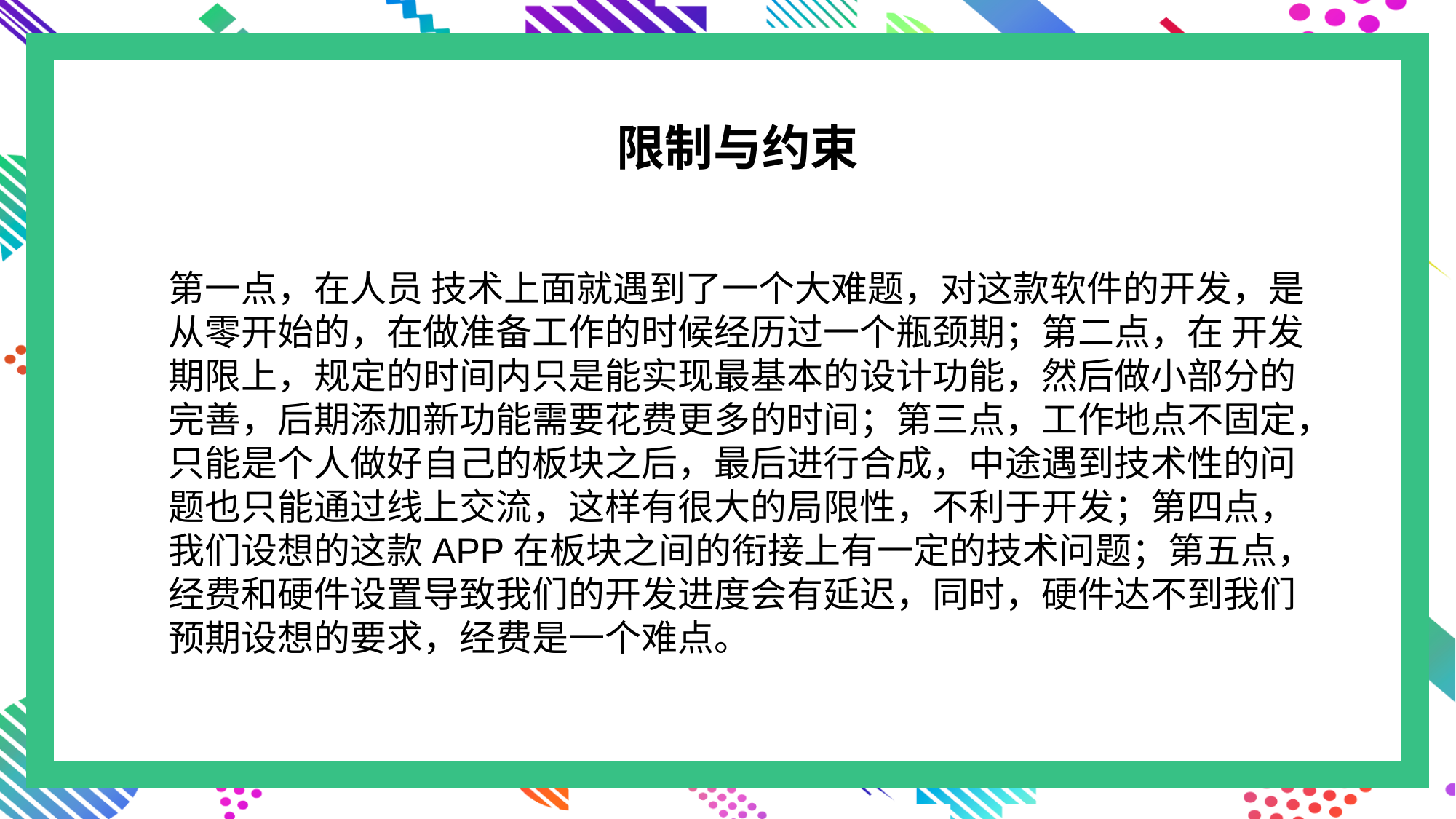

限制与约束
第一点，在人员 技术上面就遇到了一个大难题，对这款软件的开发，是从零开始的，在做准备工作的时候经历过一个瓶颈期；第二点，在 开发期限上，规定的时间内只是能实现最基本的设计功能，然后做小部分的完善，后期添加新功能需要花费更多的时间；第三点，工作地点不固定，只能是个人做好自己的板块之后，最后进行合成，中途遇到技术性的问题也只能通过线上交流，这样有很大的局限性，不利于开发；第四点，我们设想的这款APP在板块之间的衔接上有一定的技术问题；第五点，经费和硬件设置导致我们的开发进度会有延迟，同时，硬件达不到我们预期设想的要求，经费是一个难点。